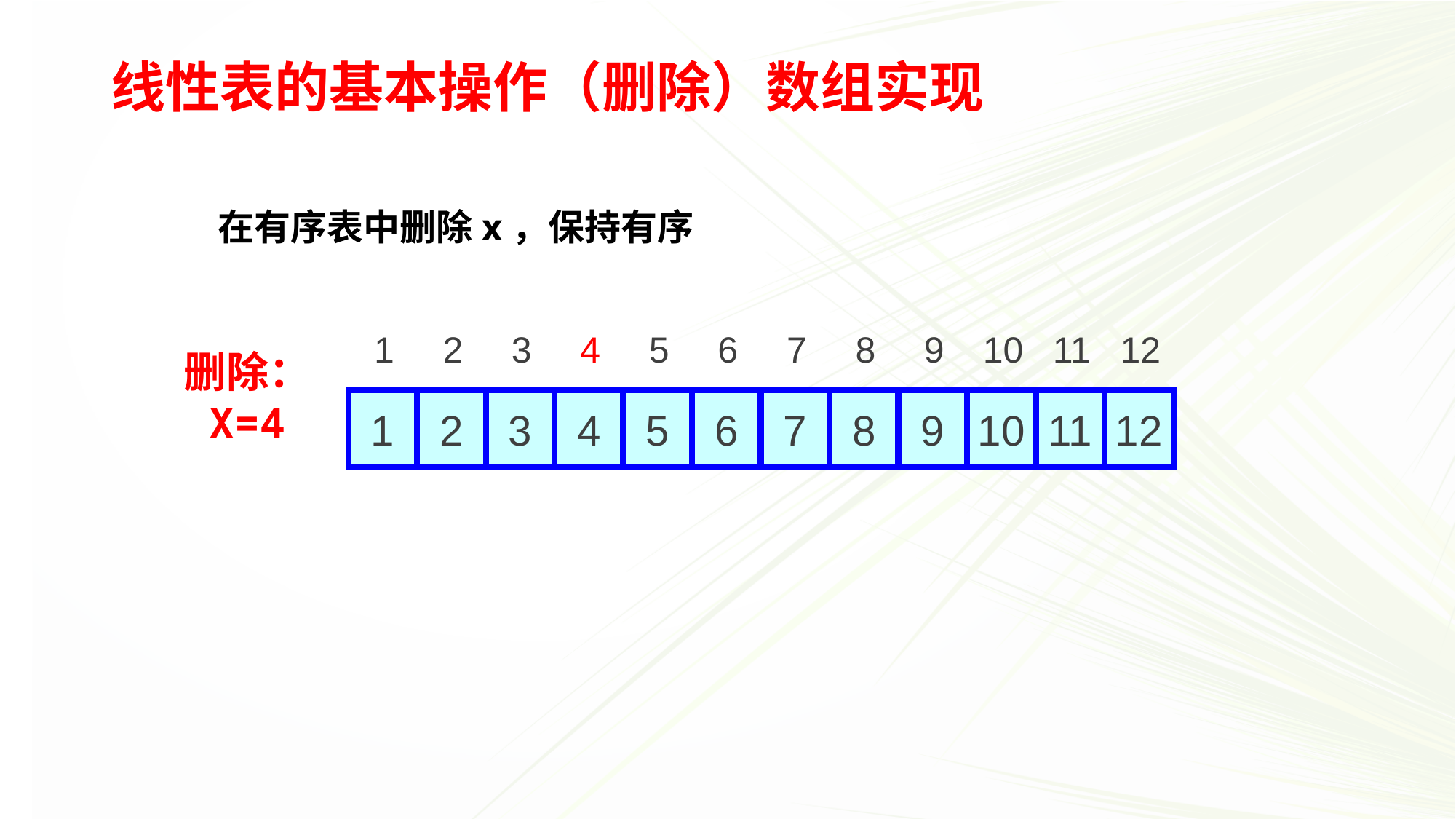

# 线性表的基本操作（删除）数组实现

            在有序表中删除x，保持有序

1
2
3
4
5
6
7
8
9
10
11
12
1
2
3
4
5
6
7
8
9
10
11
12
删除：
X=4